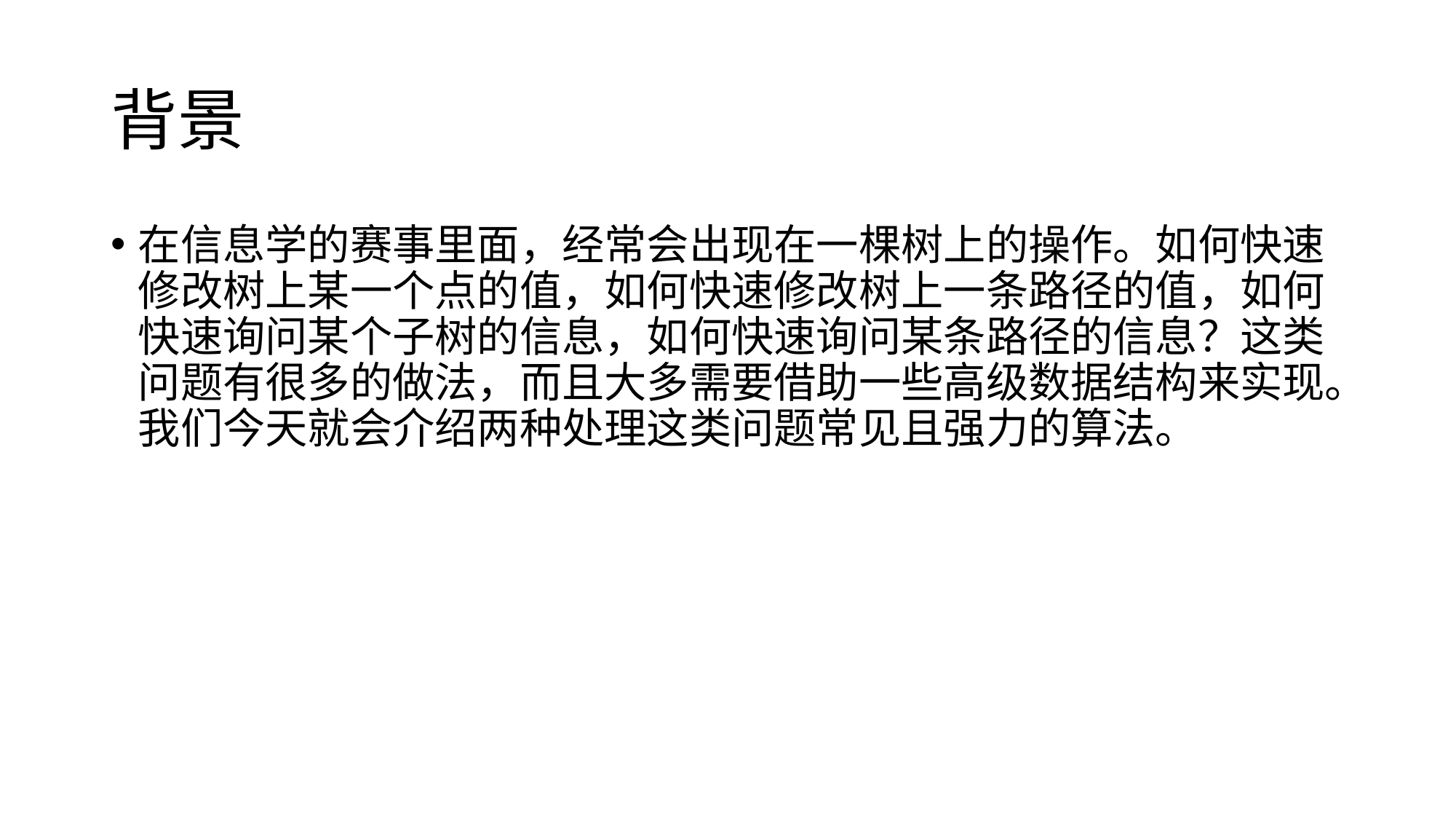

# 背景
在信息学的赛事里面，经常会出现在一棵树上的操作。如何快速修改树上某一个点的值，如何快速修改树上一条路径的值，如何快速询问某个子树的信息，如何快速询问某条路径的信息？这类问题有很多的做法，而且大多需要借助一些高级数据结构来实现。我们今天就会介绍两种处理这类问题常见且强力的算法。